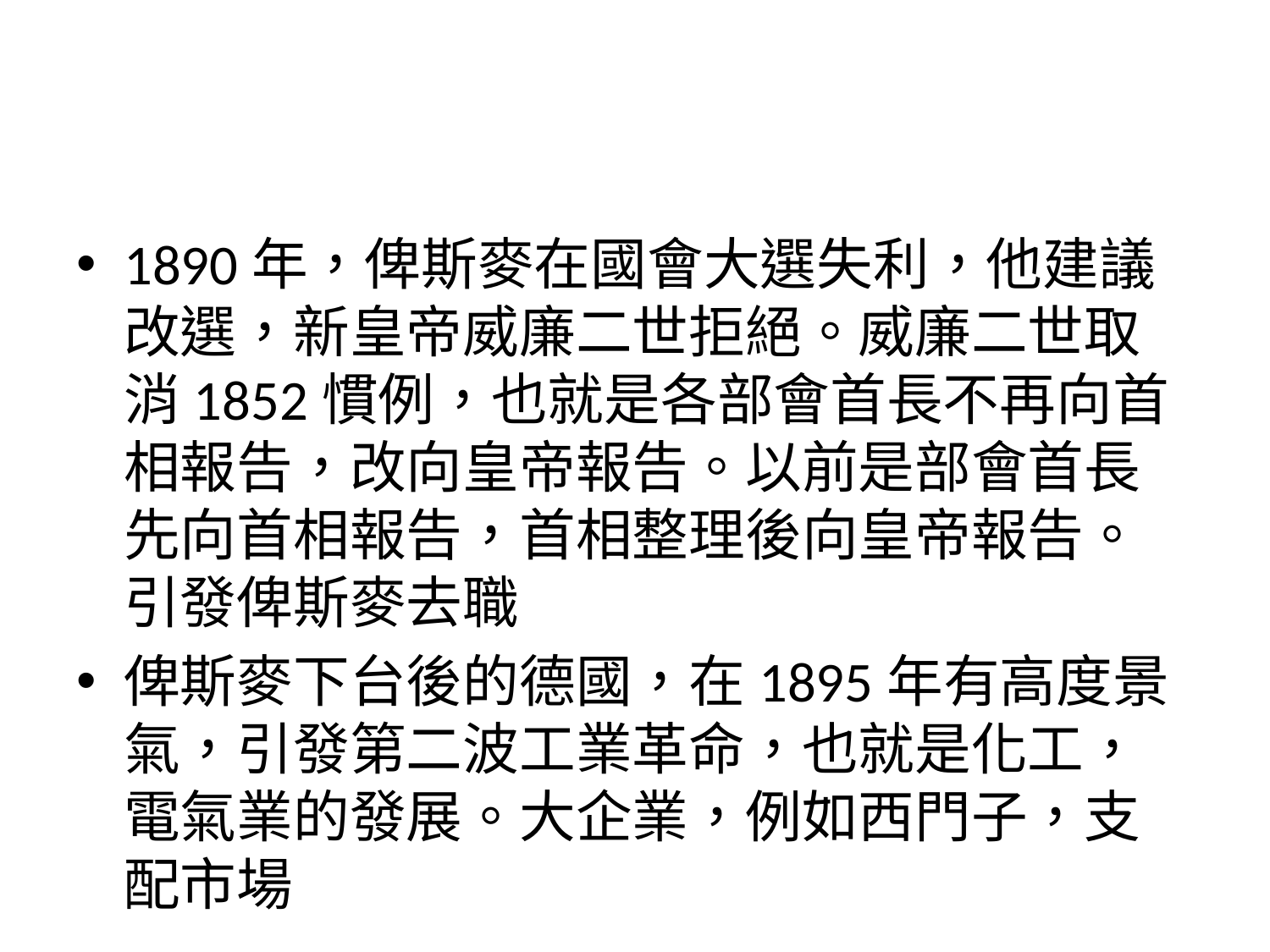

#
1890年，俾斯麥在國會大選失利，他建議改選，新皇帝威廉二世拒絕。威廉二世取消1852慣例，也就是各部會首長不再向首相報告，改向皇帝報告。以前是部會首長先向首相報告，首相整理後向皇帝報告。引發俾斯麥去職
俾斯麥下台後的德國，在1895年有高度景氣，引發第二波工業革命，也就是化工，電氣業的發展。大企業，例如西門子，支配市場